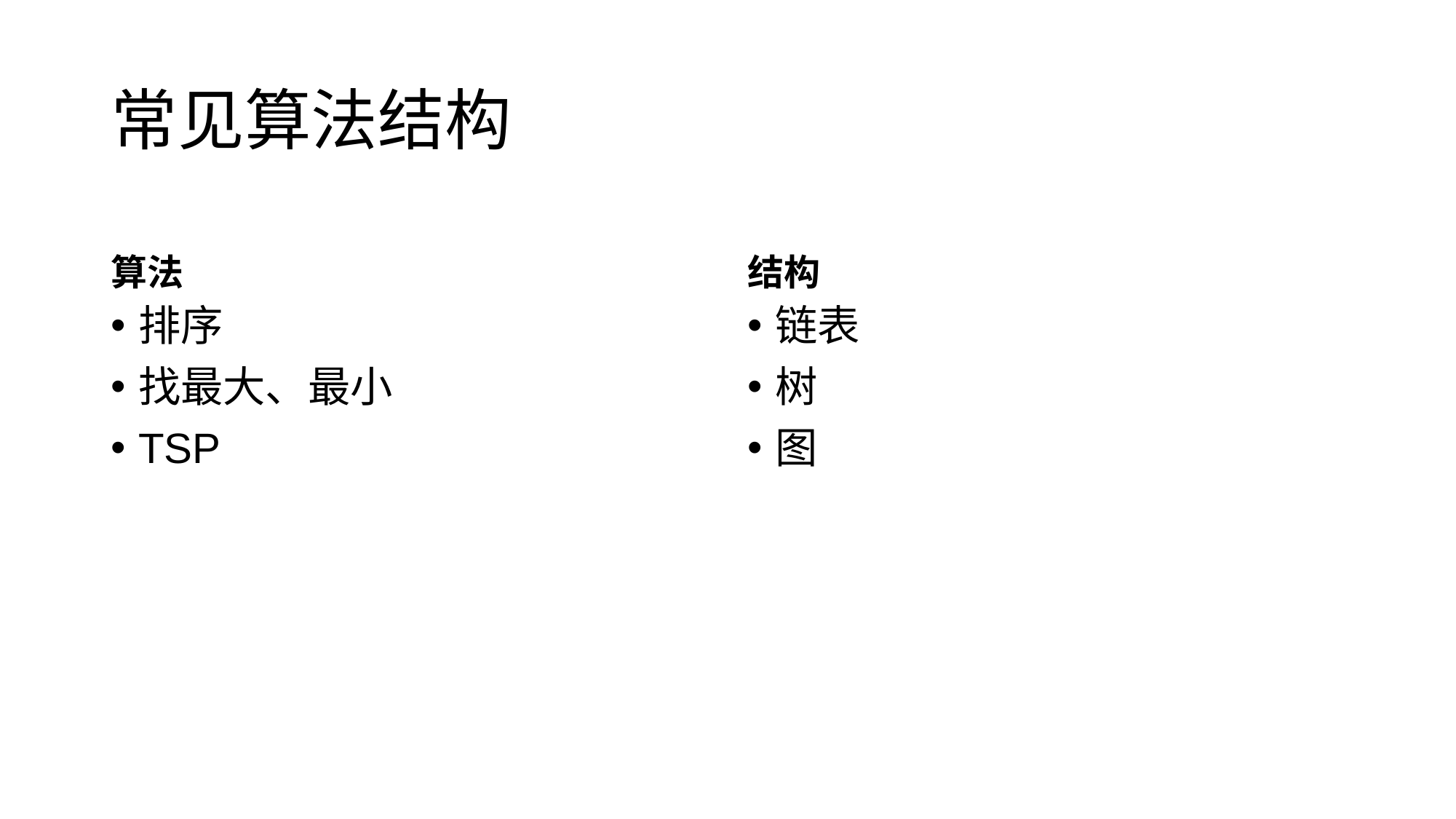

# 常见算法结构
算法
结构
排序
找最大、最小
TSP
链表
树
图